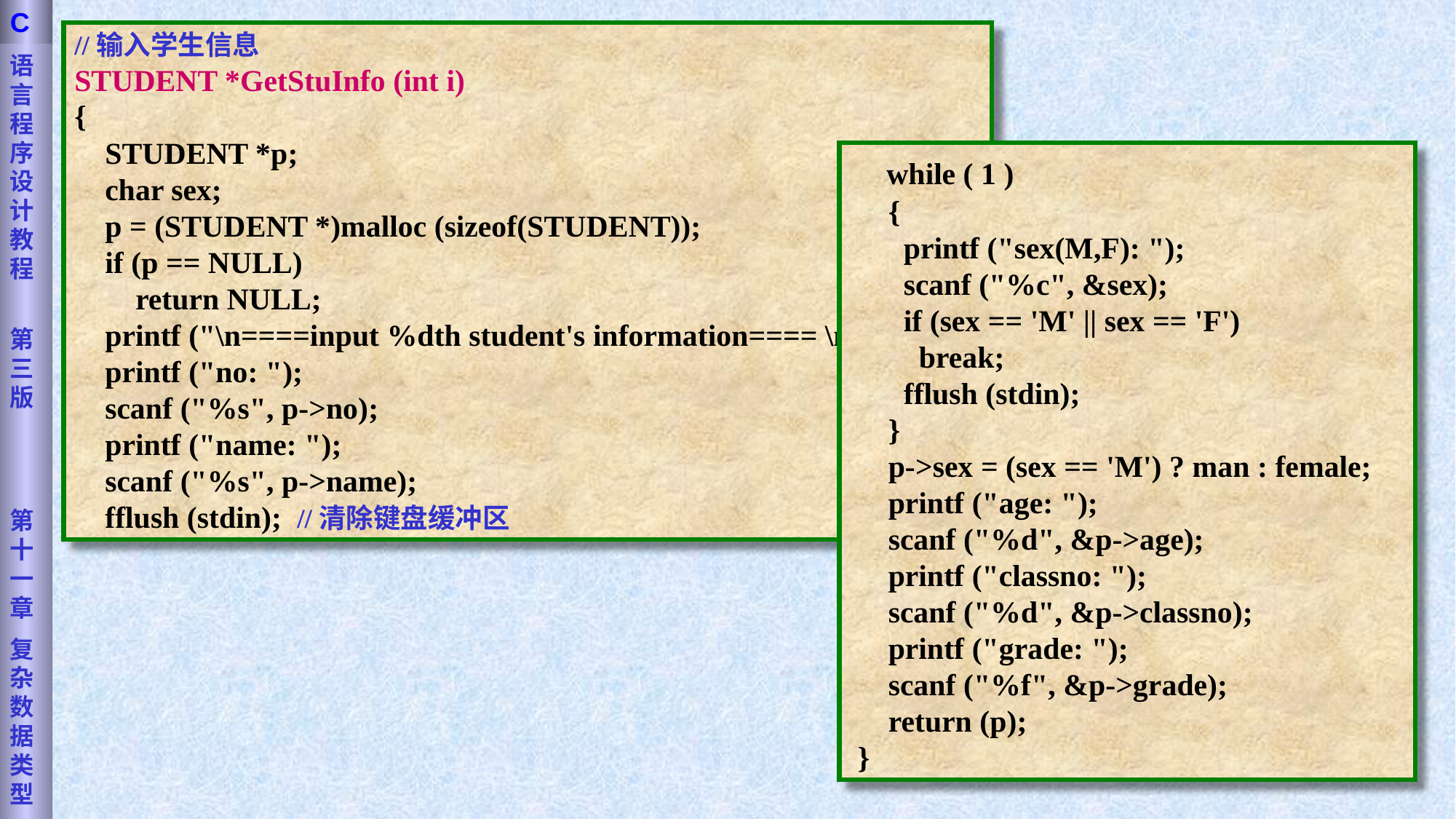

语言程序设计教程
第三版

第十一章
复杂数据类型
C
//输入学生信息
STUDENT *GetStuInfo (int i)
{
    STUDENT *p;
    char sex;
    p = (STUDENT *)malloc (sizeof(STUDENT));
    if (p == NULL)
        return NULL;
    printf ("\n====input %dth student's information==== \n", i+1);
    printf ("no: ");
    scanf ("%s", p->no);
    printf ("name: ");
    scanf ("%s", p->name);
    fflush (stdin);  //清除键盘缓冲区
    while ( 1 )
     {
       printf ("sex(M,F): ");
       scanf ("%c", &sex);
       if (sex == 'M' || sex == 'F')
         break;
       fflush (stdin);
     }
     p->sex = (sex == 'M') ? man : female;
     printf ("age: ");
     scanf ("%d", &p->age);
     printf ("classno: ");
     scanf ("%d", &p->classno);
     printf ("grade: ");
     scanf ("%f", &p->grade);
     return (p);
 }